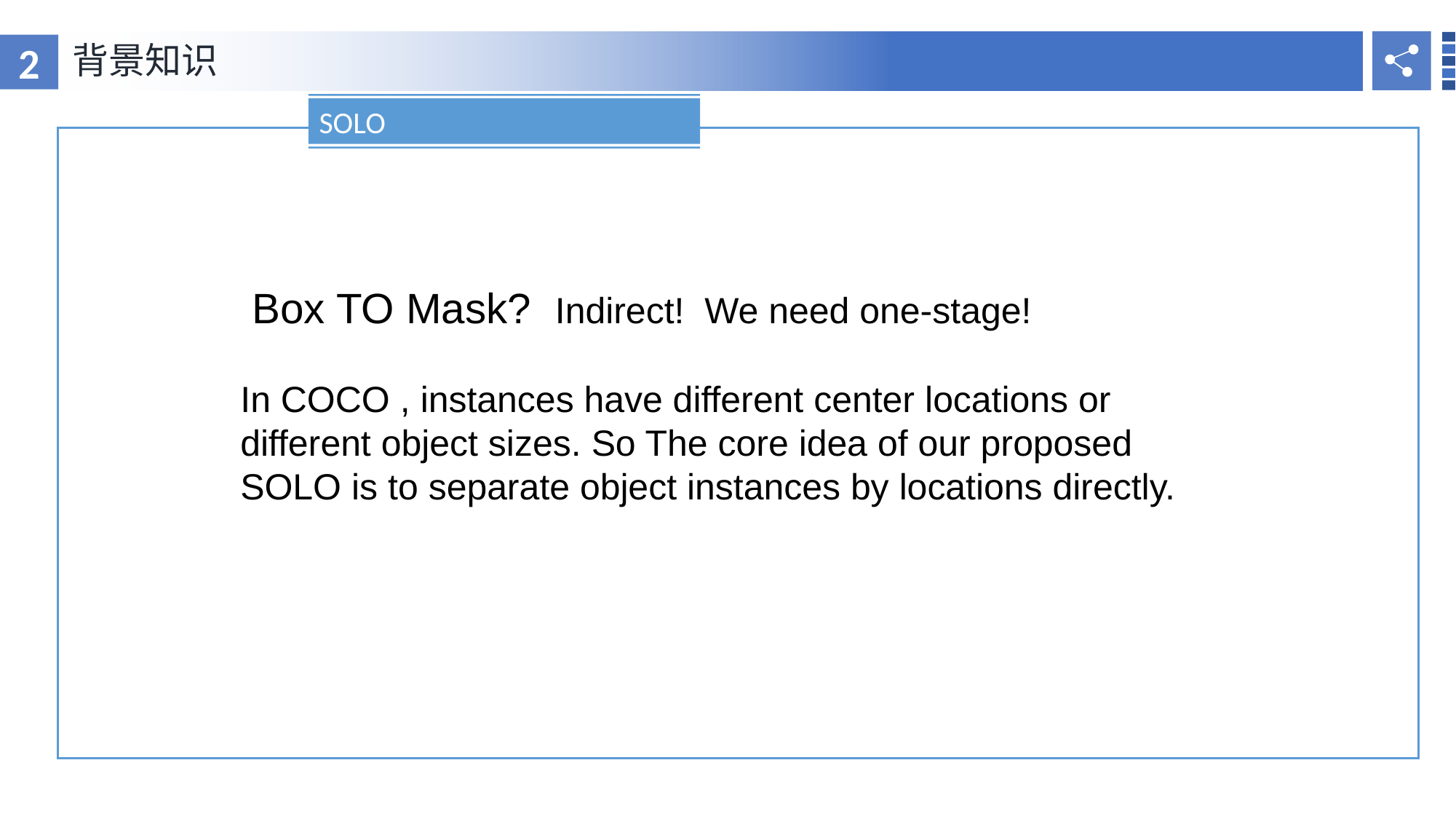

2

背景知识
RESEARCH BACKGROUND
SOLO

 Box TO Mask?  Indirect!  We need one-stage!

In COCO , instances have different center locations or
different object sizes. So The core idea of our proposed
SOLO is to separate object instances by locations directly.